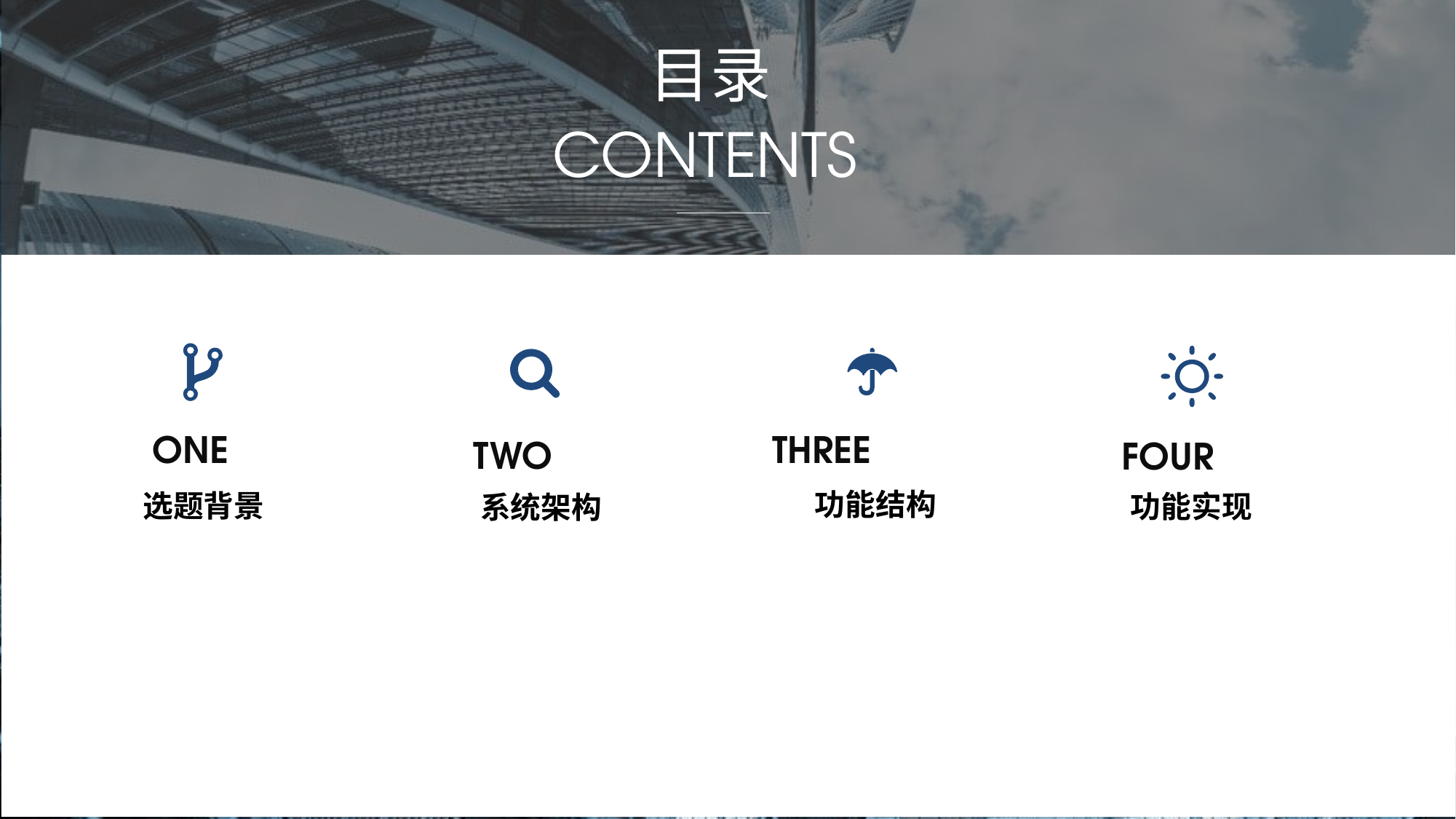

目录
CONTENTS

ONE
THREE
TWO
FOUR
功能结构
选题背景
功能实现
系统架构